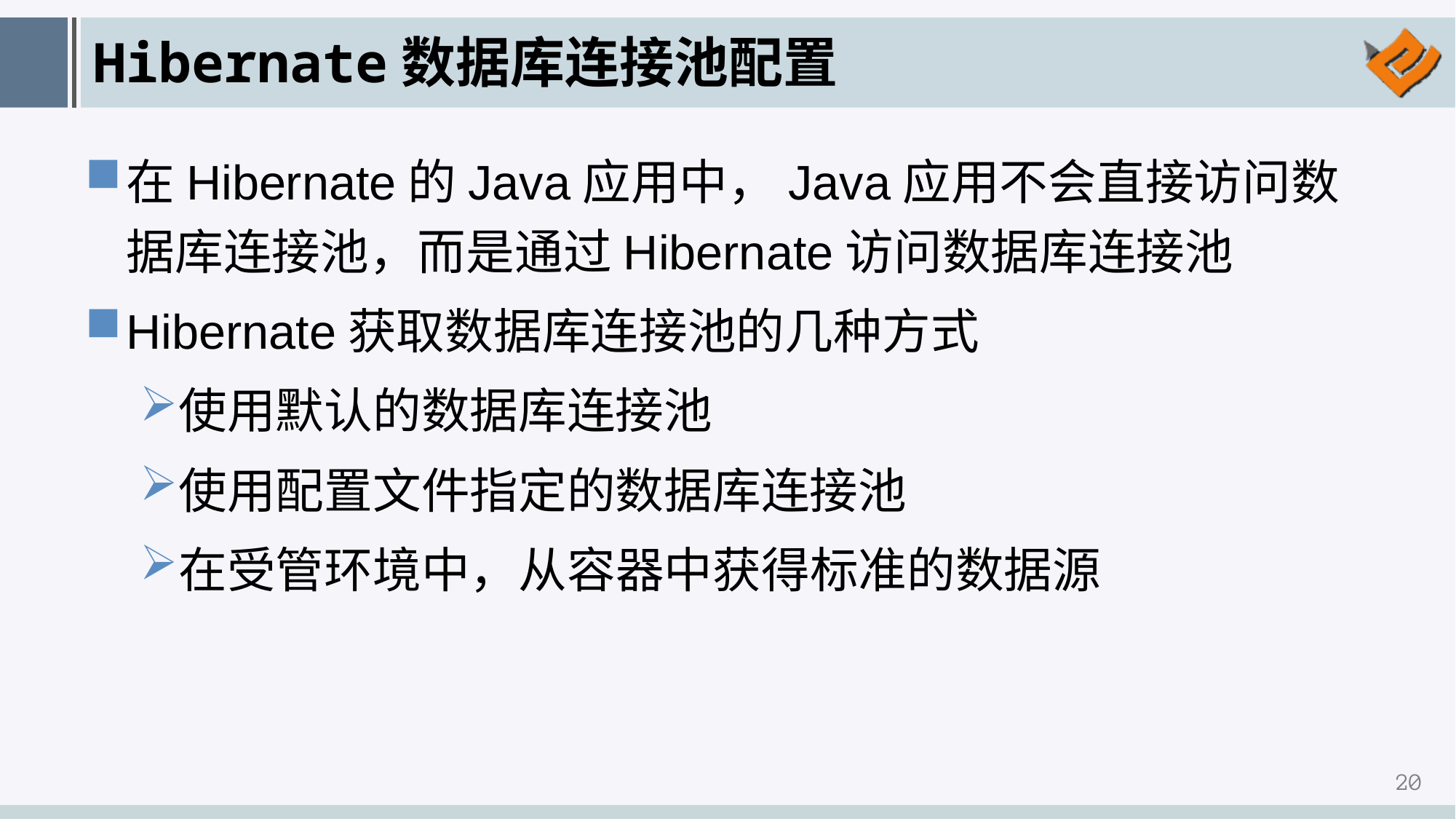

# Hibernate数据库连接池配置
在Hibernate的Java应用中，Java应用不会直接访问数据库连接池，而是通过Hibernate访问数据库连接池
Hibernate获取数据库连接池的几种方式
使用默认的数据库连接池
使用配置文件指定的数据库连接池
在受管环境中，从容器中获得标准的数据源